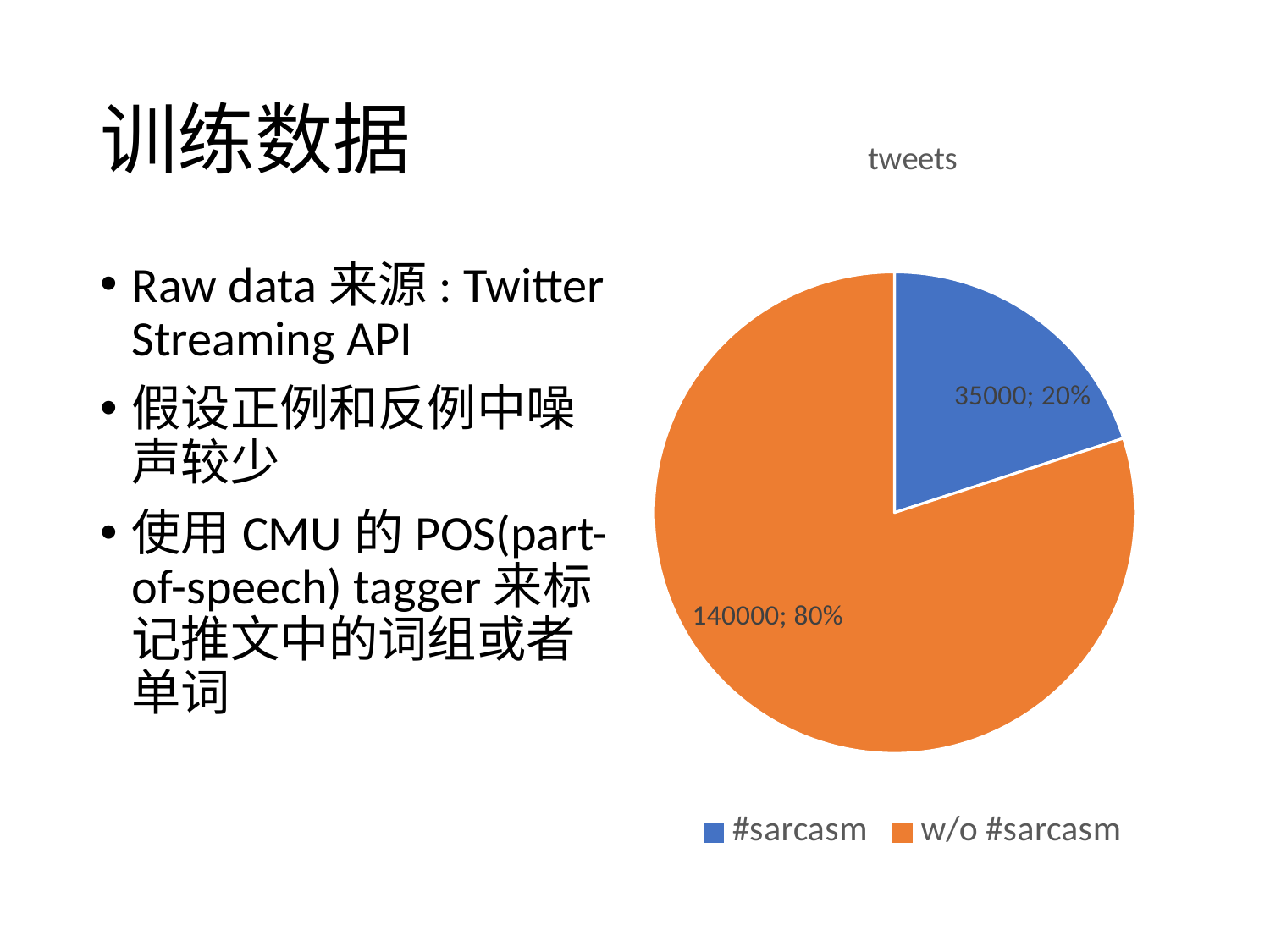

# 训练数据

### Chart:

| Category | tweets |
|---|---|
| #sarcasm | 35000.0 |
| w/o #sarcasm | 140000.0 |
Raw data来源: Twitter Streaming API
假设正例和反例中噪声较少
使用CMU的POS(part-of-speech) tagger来标记推文中的词组或者单词